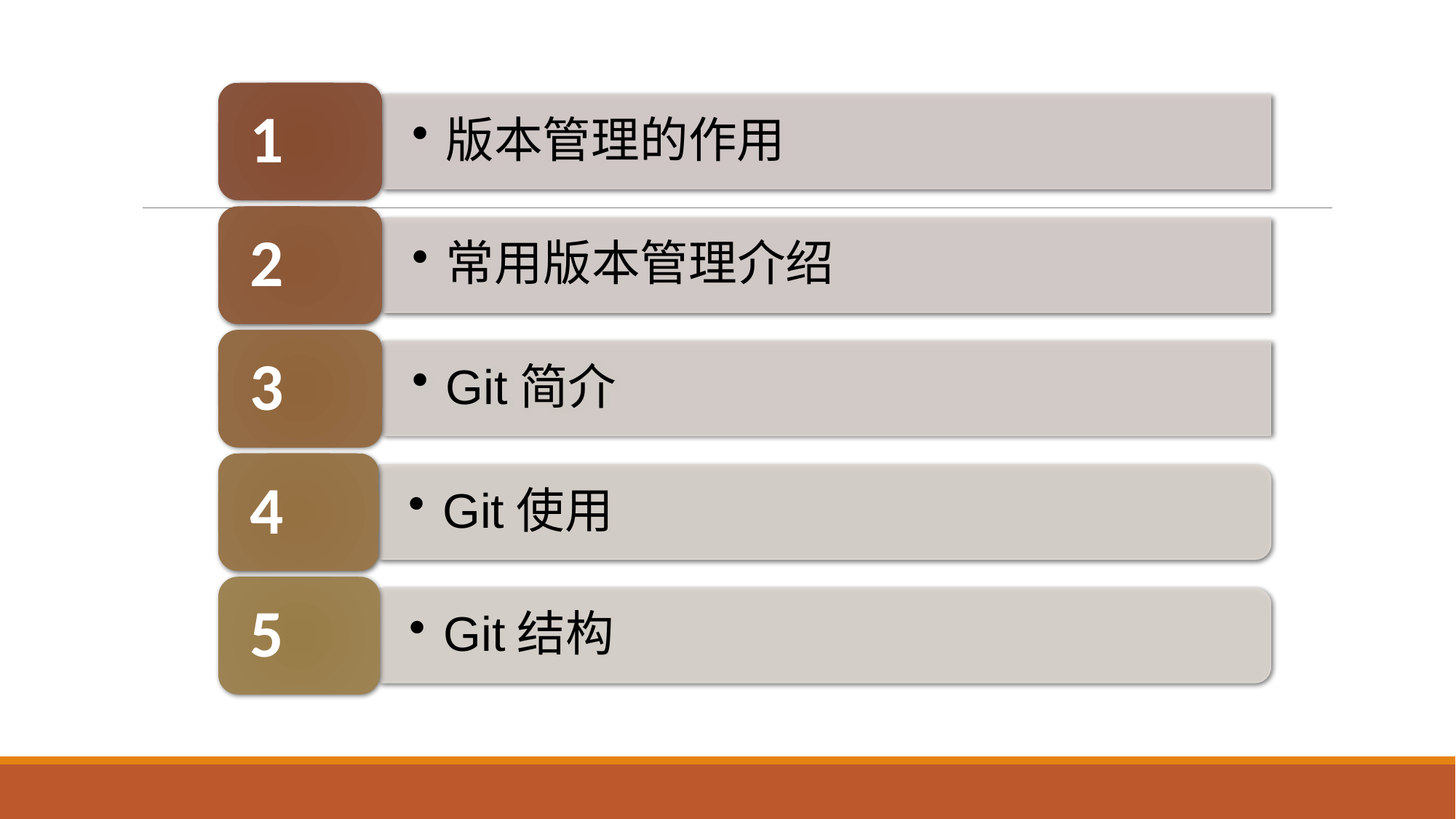

版本管理的作用
1
常用版本管理介绍
2
Git简介
3
Git使用
4
Git结构
5